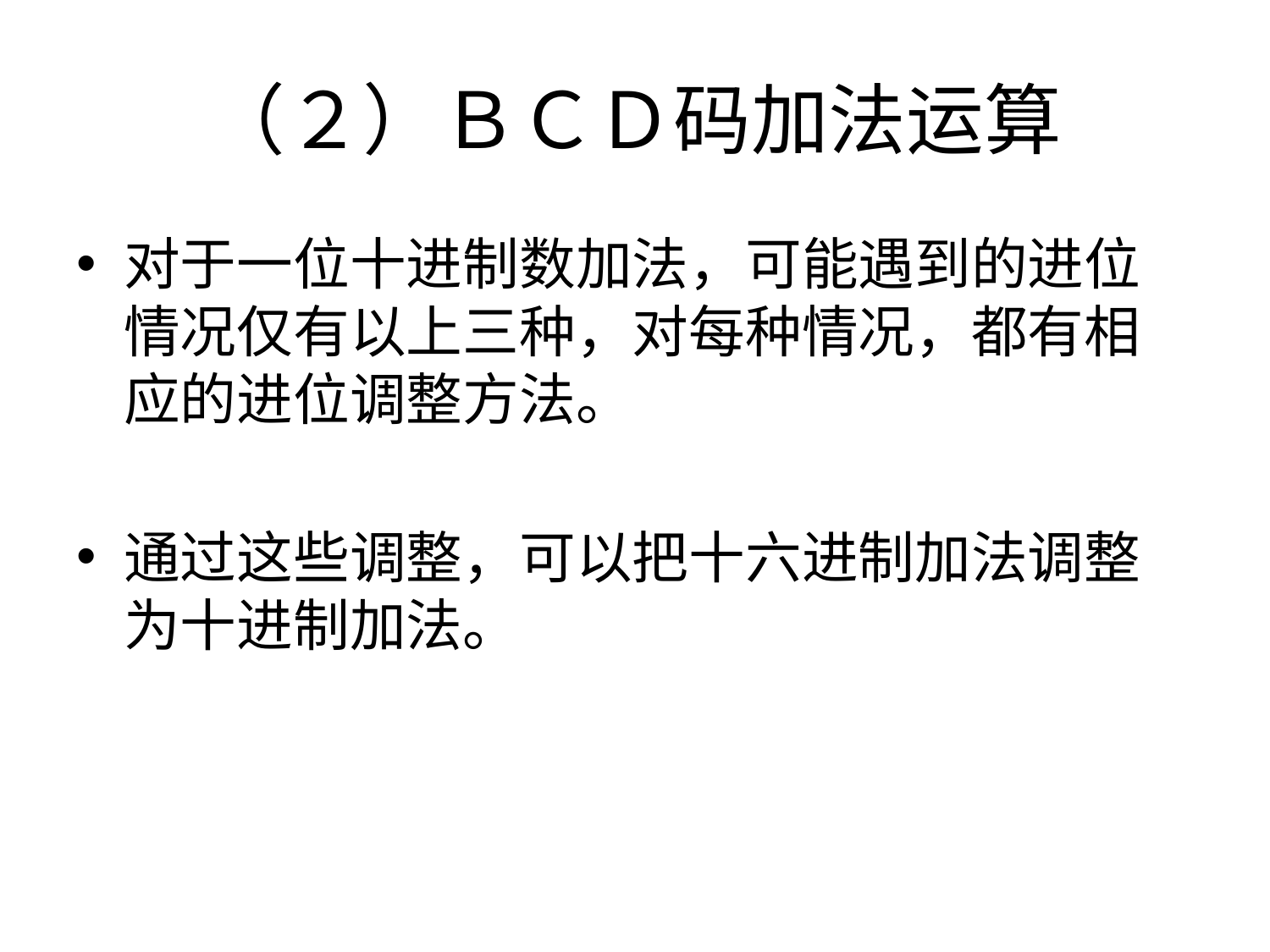

# （２）ＢＣＤ码加法运算
对于一位十进制数加法，可能遇到的进位情况仅有以上三种，对每种情况，都有相应的进位调整方法。

通过这些调整，可以把十六进制加法调整为十进制加法。